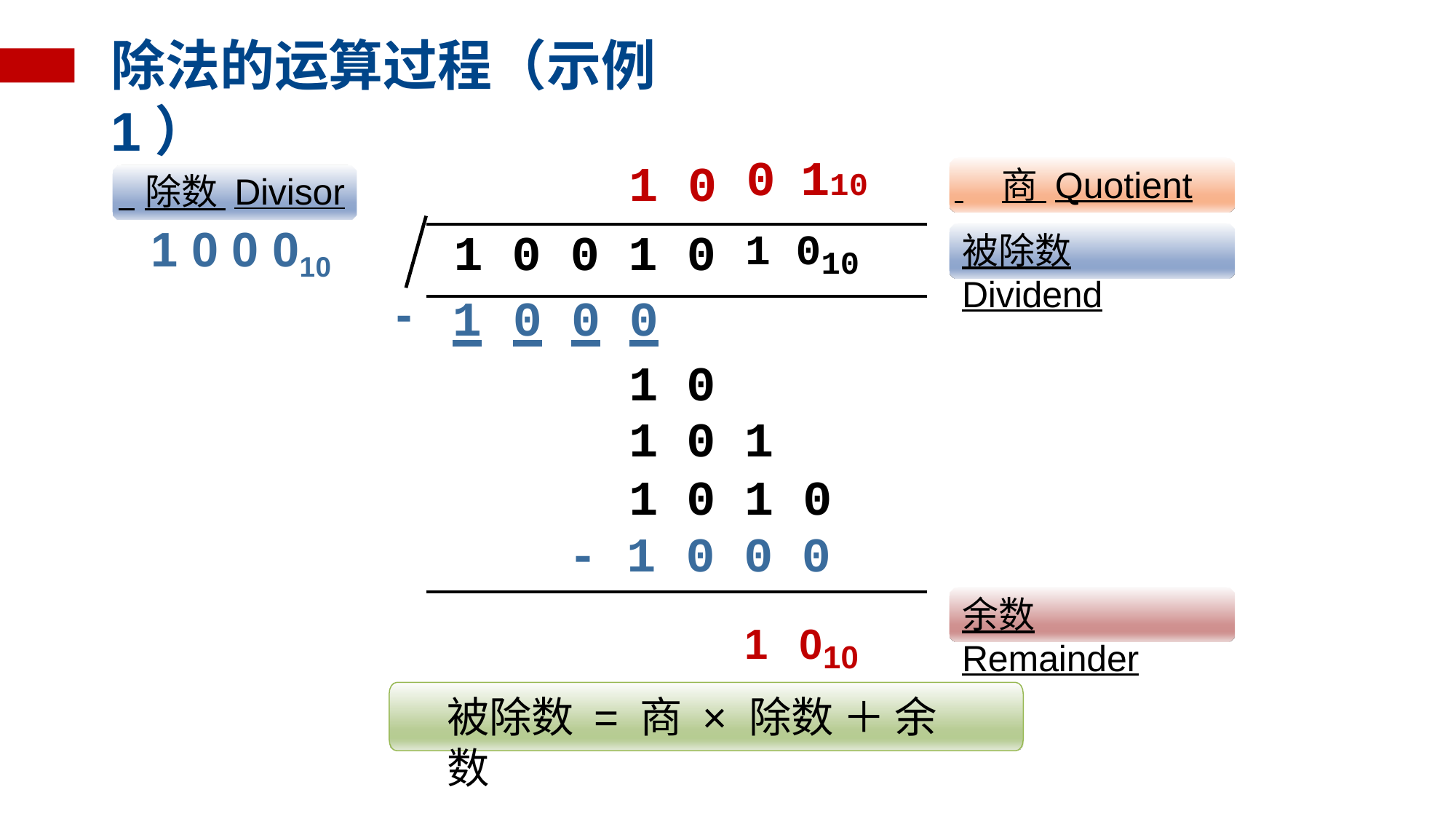

# 除法的运算过程（示例1）

|  |  |  | 1 | 0 | 0 110 |  |
| --- | --- | --- | --- | --- | --- | --- |
| 1 | 0 | 0 | 1 | 0 | 1 010 |  |
| 1 | 0 | 0 | 0 |  |  |  |
| 1 |  |  |  | 0 |  |  |
| 1 |  |  |  | 0 | 1 |  |
| 1 |  |  |  | 0 | 1 | 0 |
| - 1 |  |  |  | 0 | 0 | 0 |
 	商 Quotient

  除数 Divisor

1 0 0 010

被除数 Dividend
-

余数 Remainder
1   010

被除数 = 商 × 除数 ＋ 余数